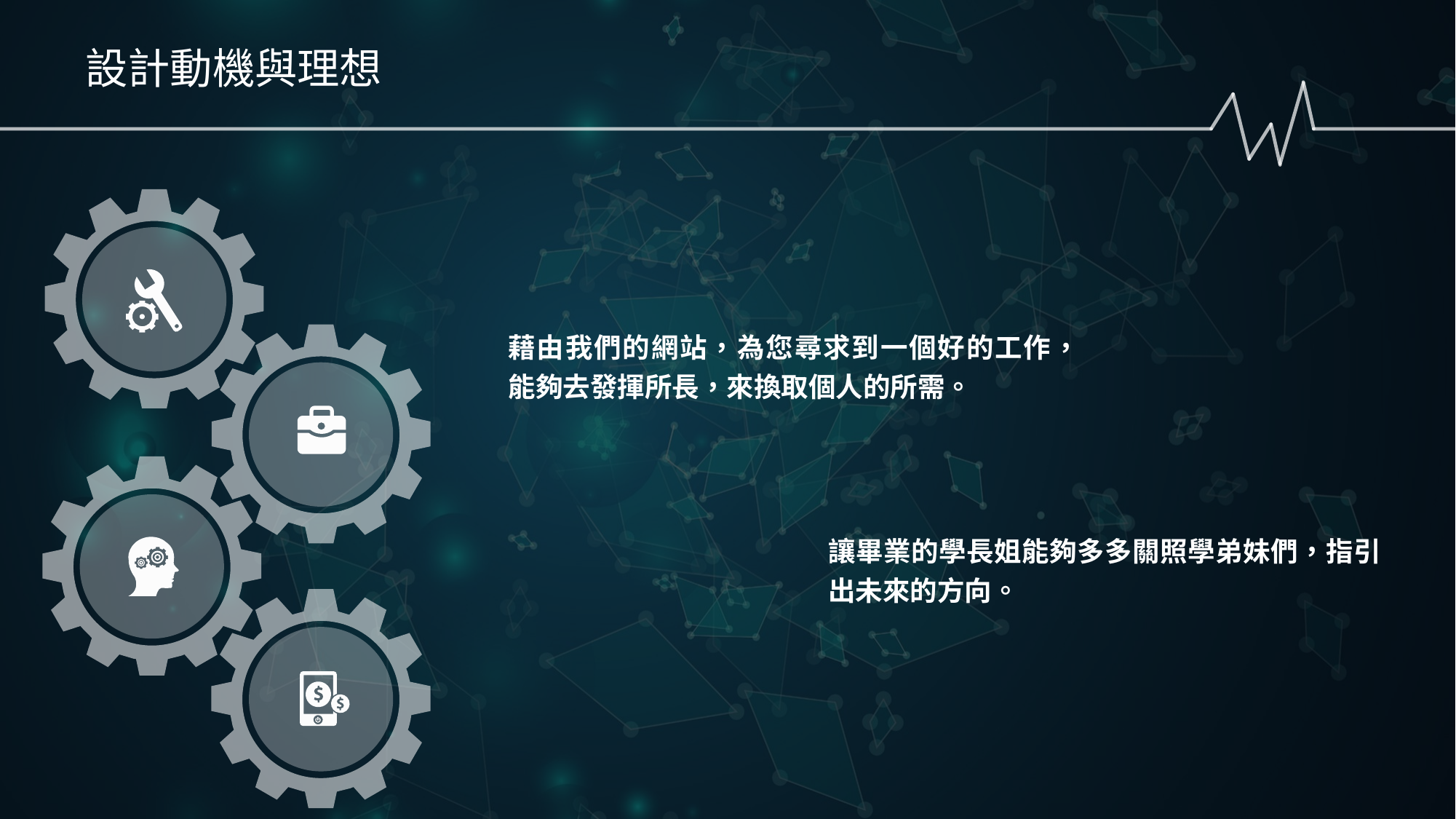

設計動機與理想

藉由我們的網站，為您尋求到一個好的工作，能夠去發揮所長，來換取個人的所需。

讓畢業的學長姐能夠多多關照學弟妹們，指引出未來的方向。